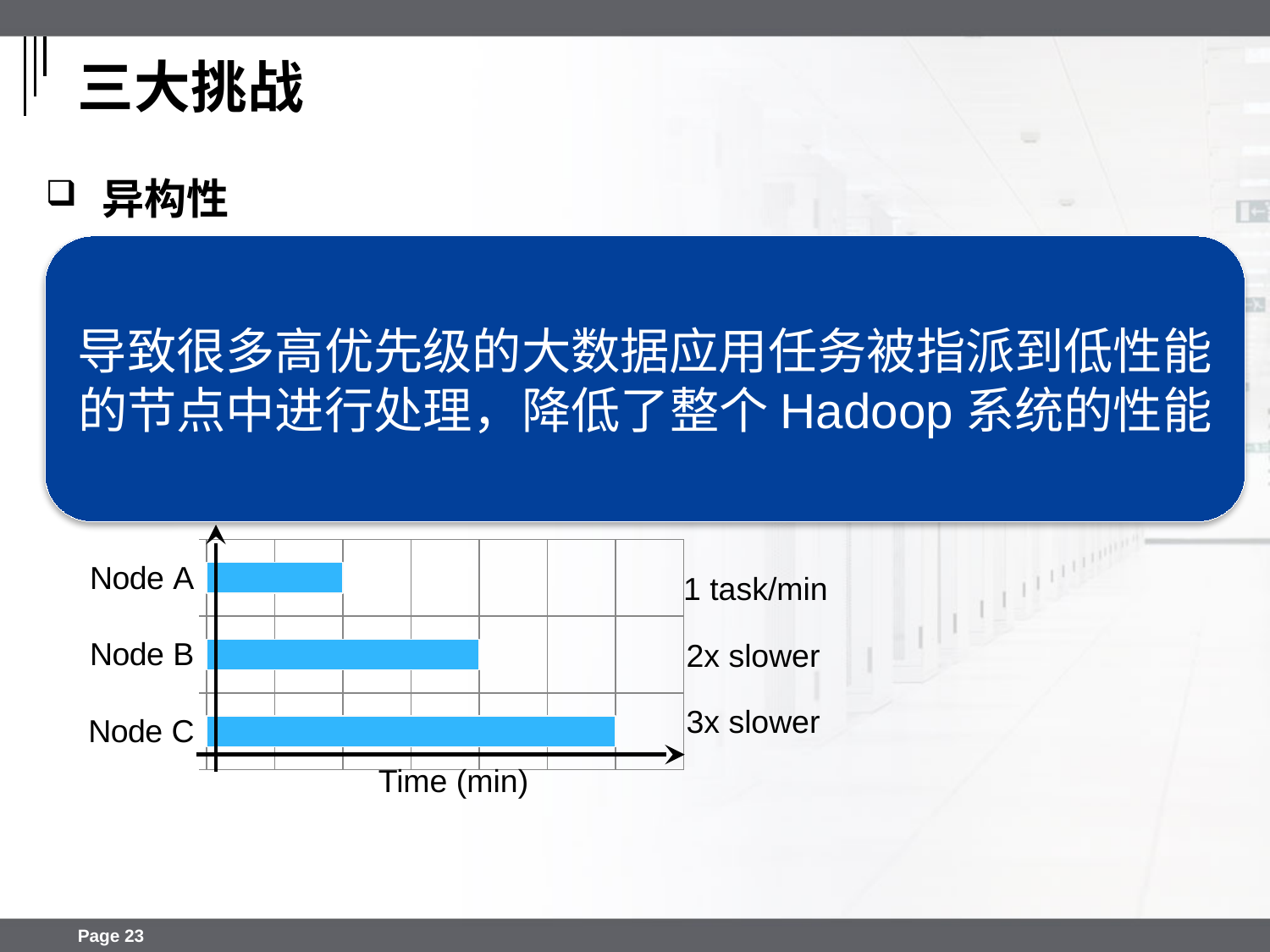

# 三大挑战
 异构性
导致很多高优先级的大数据应用任务被指派到低性能的节点中进行处理，降低了整个Hadoop系统的性能
设备迭代更新

横向扩展模式
在Hadoop集群中存在大量性能各异的节点！
虚拟化广泛使用

Performance

### Chart

| Category | 列2 |
|---|---|
| Node C | 3.0 |
| Node B | 2.0 |
| Node A | 1.0 |
1 task/min
2x slower
3x slower
Time (min)
Page 23